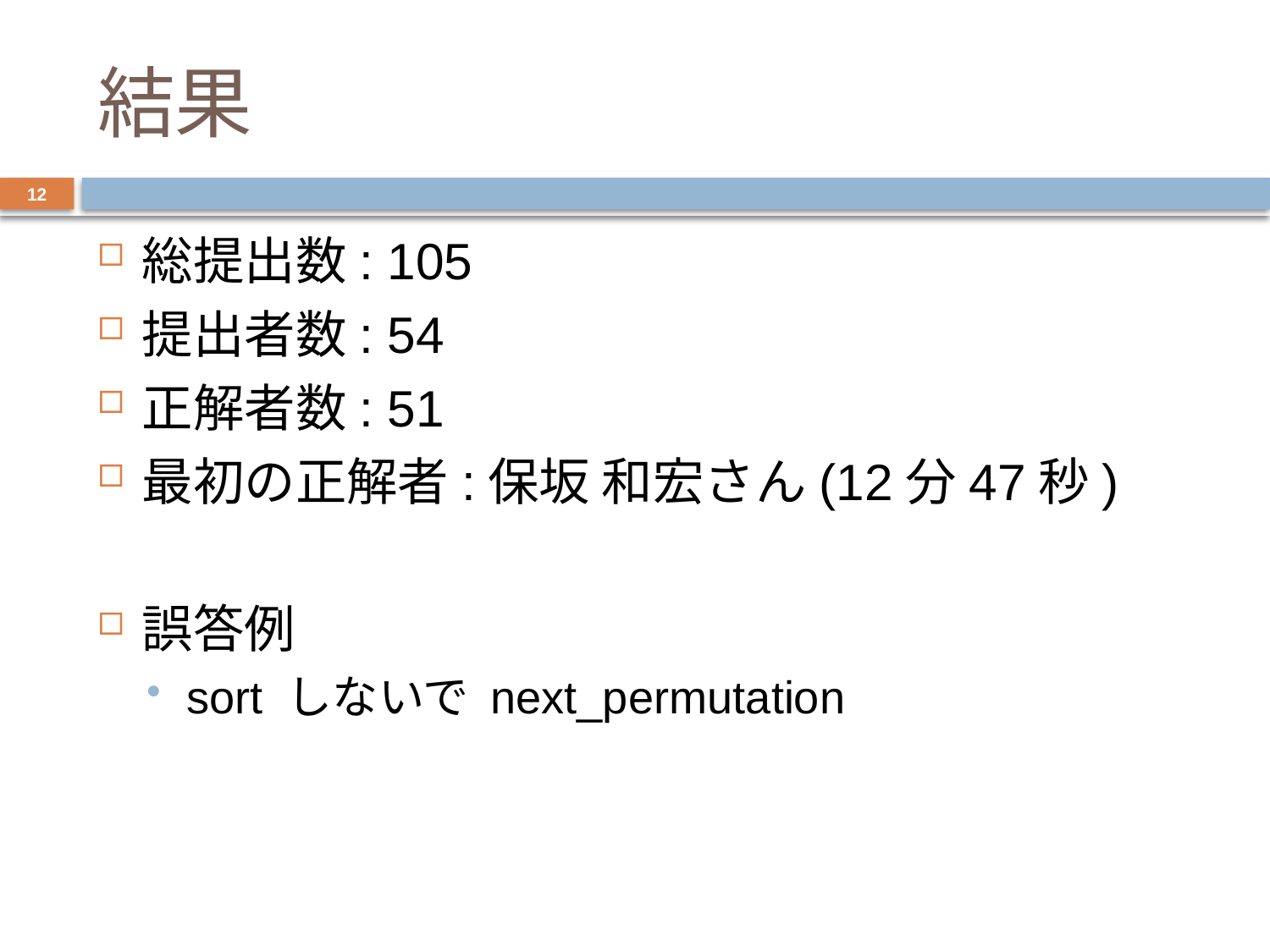

# 結果
12
総提出数: 105
提出者数: 54
正解者数: 51
最初の正解者:保坂 和宏さん(12分47秒)

誤答例
sort しないで next_permutation